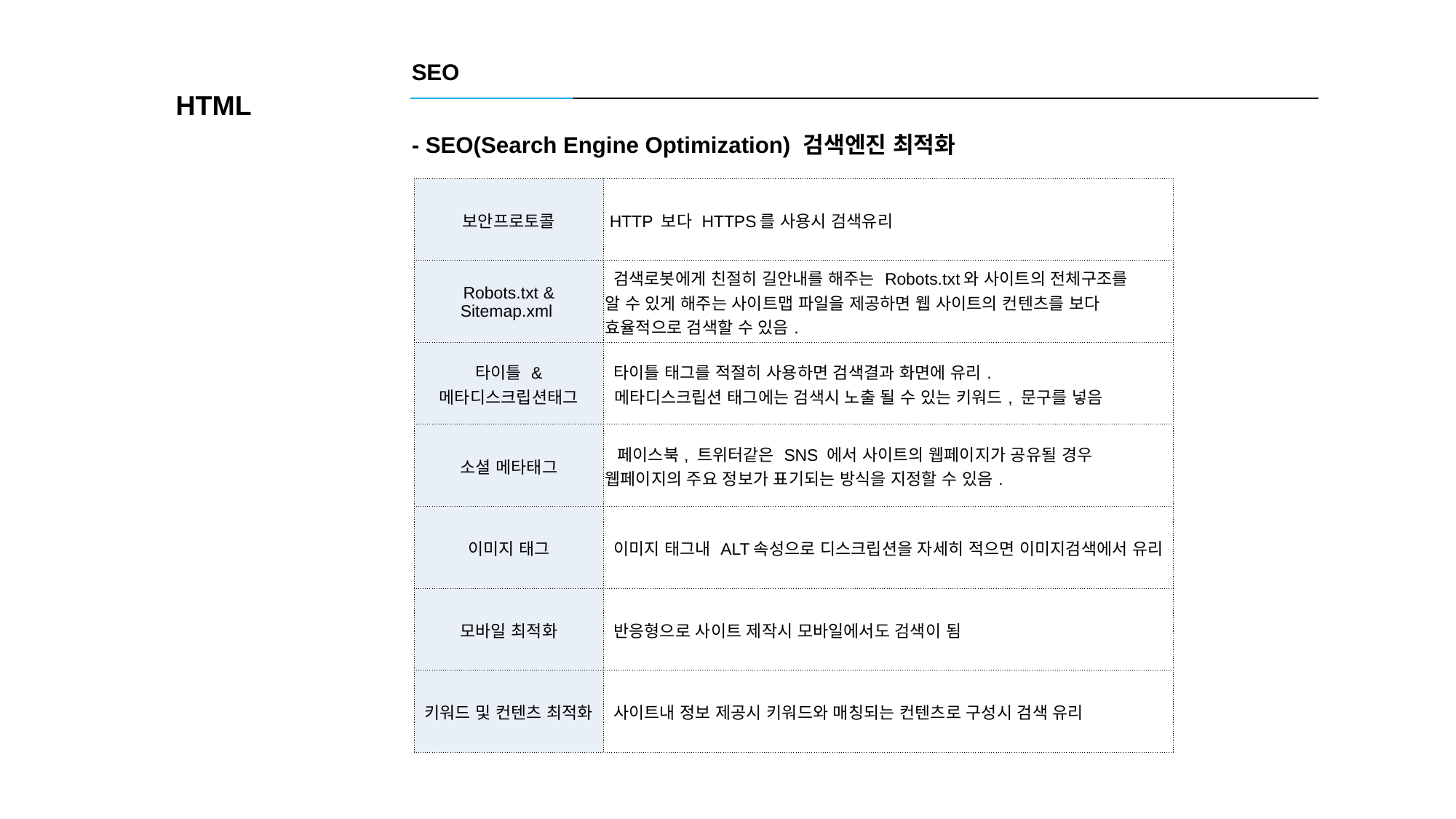

SEO
HTML
- SEO(Search Engine Optimization) 검색엔진 최적화
| 보안프로토콜 | HTTP 보다 HTTPS를 사용시 검색유리 |
| --- | --- |
| Robots.txt & Sitemap.xml | 검색로봇에게 친절히 길안내를 해주는 Robots.txt와 사이트의 전체구조를 알 수 있게 해주는 사이트맵 파일을 제공하면 웹 사이트의 컨텐츠를 보다 효율적으로 검색할 수 있음. |
| 타이틀 & 메타디스크립션태그 | 타이틀 태그를 적절히 사용하면 검색결과 화면에 유리. 메타디스크립션 태그에는 검색시 노출 될 수 있는 키워드, 문구를 넣음 |
| 소셜 메타태그 | 페이스북, 트위터같은 SNS 에서 사이트의 웹페이지가 공유될 경우 웹페이지의 주요 정보가 표기되는 방식을 지정할 수 있음. |
| 이미지 태그 | 이미지 태그내 ALT속성으로 디스크립션을 자세히 적으면 이미지검색에서 유리 |
| 모바일 최적화 | 반응형으로 사이트 제작시 모바일에서도 검색이 됨 |
| 키워드 및 컨텐츠 최적화 | 사이트내 정보 제공시 키워드와 매칭되는 컨텐츠로 구성시 검색 유리 |